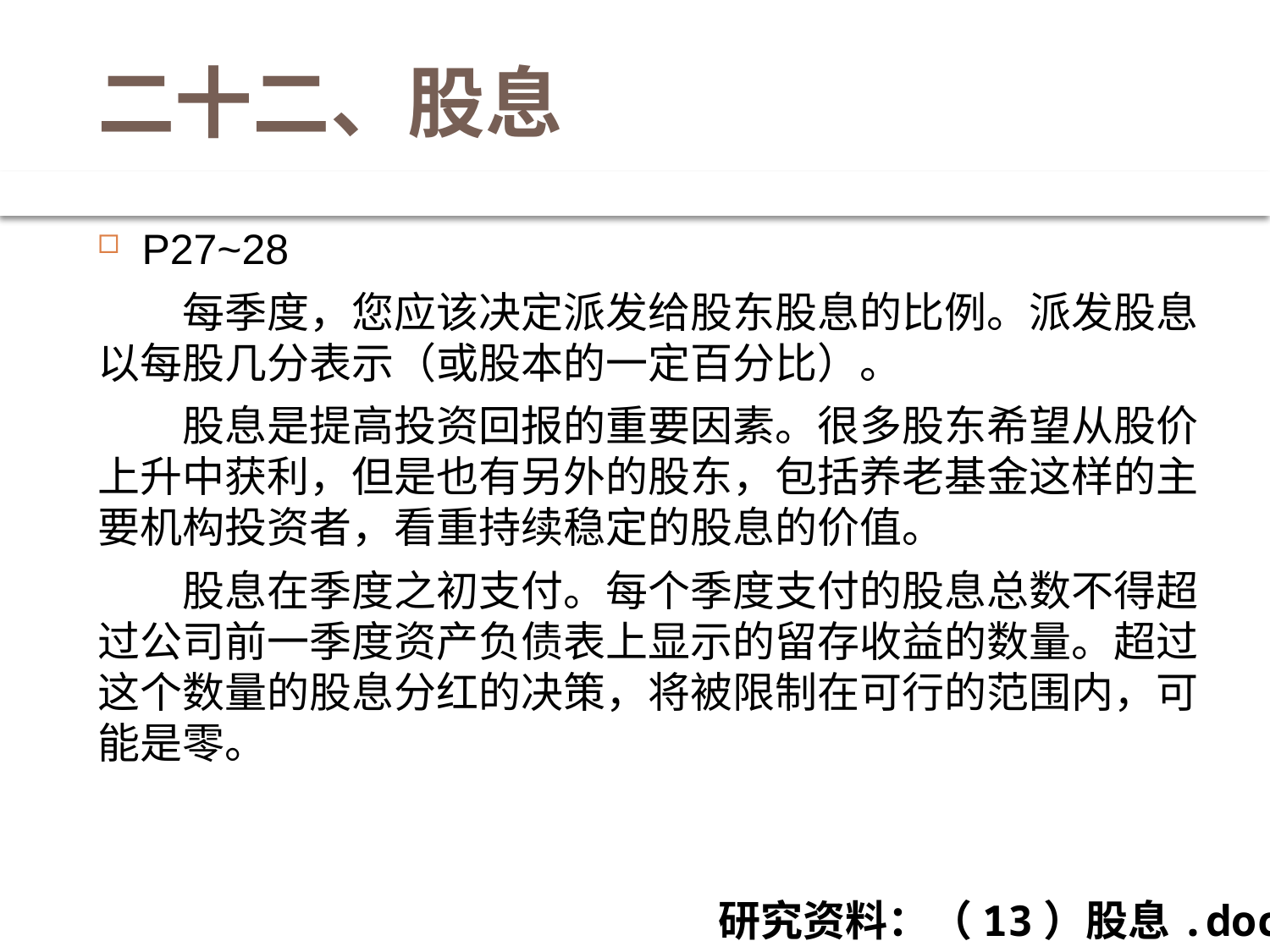

# 二十二、股息
P27~28
　　每季度，您应该决定派发给股东股息的比例。派发股息以每股几分表示（或股本的一定百分比）。
　　股息是提高投资回报的重要因素。很多股东希望从股价上升中获利，但是也有另外的股东，包括养老基金这样的主要机构投资者，看重持续稳定的股息的价值。
　　股息在季度之初支付。每个季度支付的股息总数不得超过公司前一季度资产负债表上显示的留存收益的数量。超过这个数量的股息分红的决策，将被限制在可行的范围内，可能是零。

研究资料：（13）股息.doc